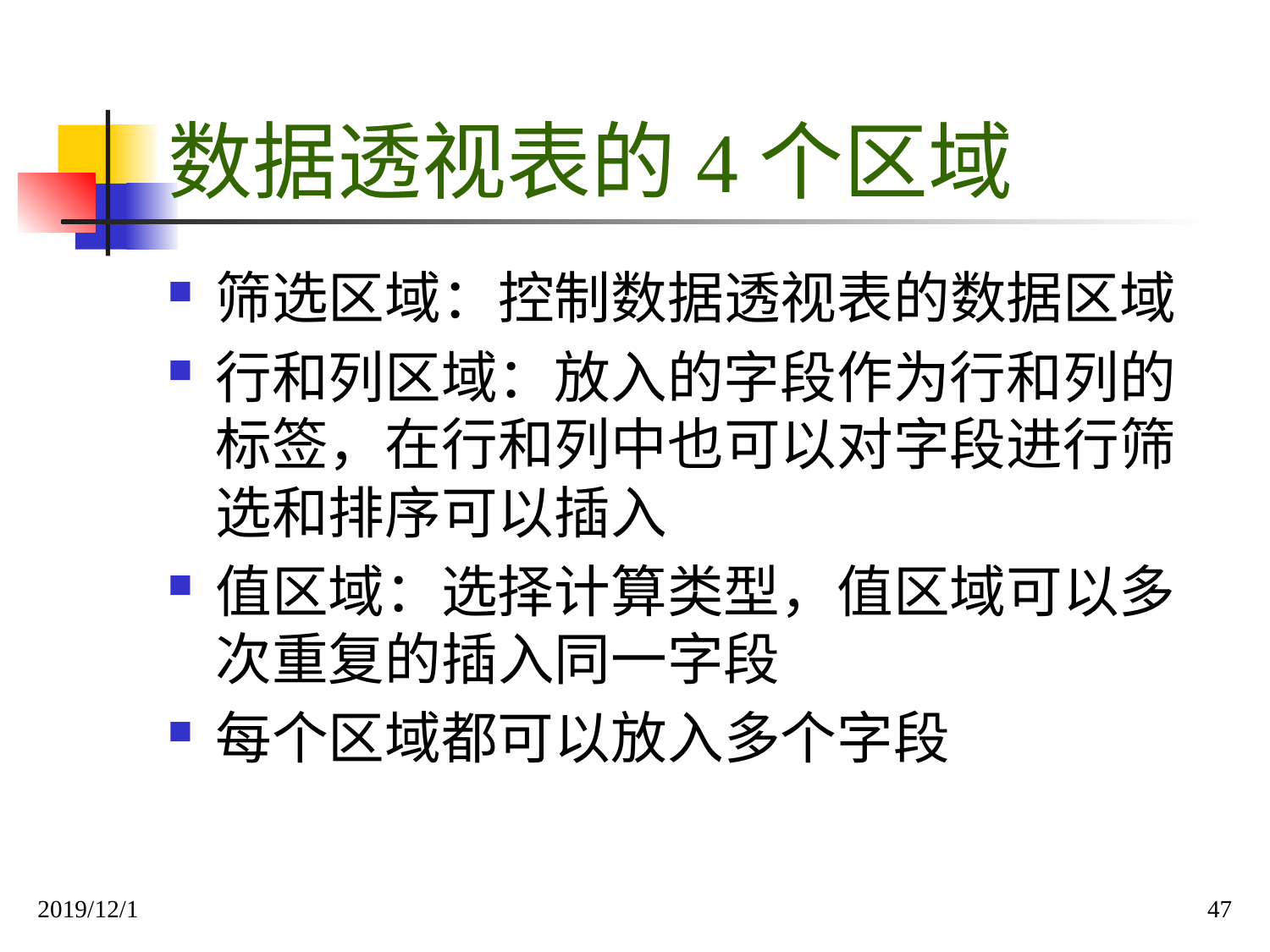

# 数据透视表的4个区域
筛选区域：控制数据透视表的数据区域
行和列区域：放入的字段作为行和列的标签，在行和列中也可以对字段进行筛选和排序可以插入
值区域：选择计算类型，值区域可以多次重复的插入同一字段
每个区域都可以放入多个字段
2019/12/1
47